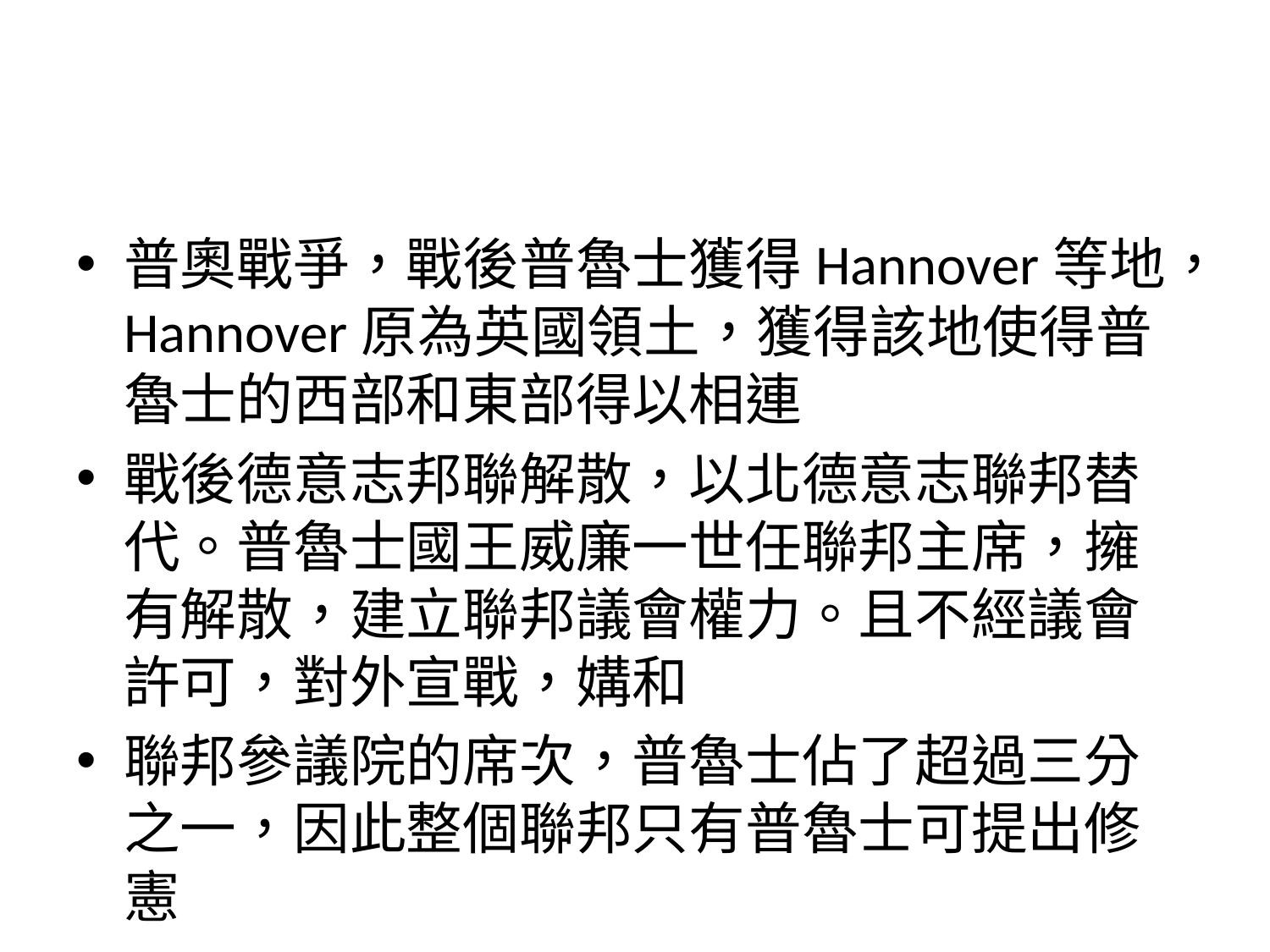

#
普奧戰爭，戰後普魯士獲得Hannover等地，Hannover原為英國領土，獲得該地使得普魯士的西部和東部得以相連
戰後德意志邦聯解散，以北德意志聯邦替代。普魯士國王威廉一世任聯邦主席，擁有解散，建立聯邦議會權力。且不經議會許可，對外宣戰，媾和
聯邦參議院的席次，普魯士佔了超過三分之一，因此整個聯邦只有普魯士可提出修憲